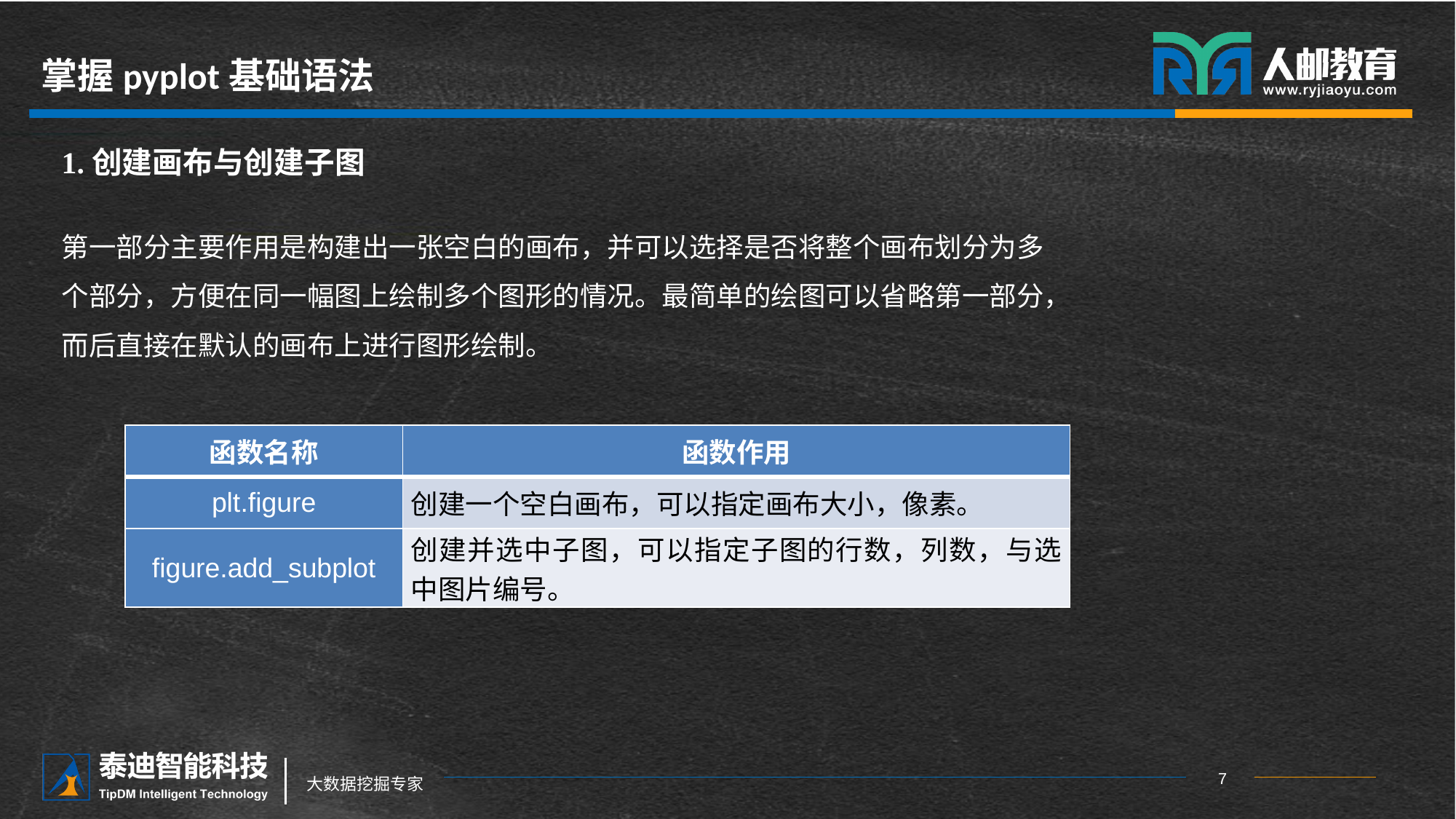

# 掌握pyplot基础语法
1.创建画布与创建子图
第一部分主要作用是构建出一张空白的画布，并可以选择是否将整个画布划分为多个部分，方便在同一幅图上绘制多个图形的情况。最简单的绘图可以省略第一部分，而后直接在默认的画布上进行图形绘制。
| 函数名称 | 函数作用 |
| --- | --- |
| plt.figure | 创建一个空白画布，可以指定画布大小，像素。 |
| figure.add\_subplot | 创建并选中子图，可以指定子图的行数，列数，与选中图片编号。 |